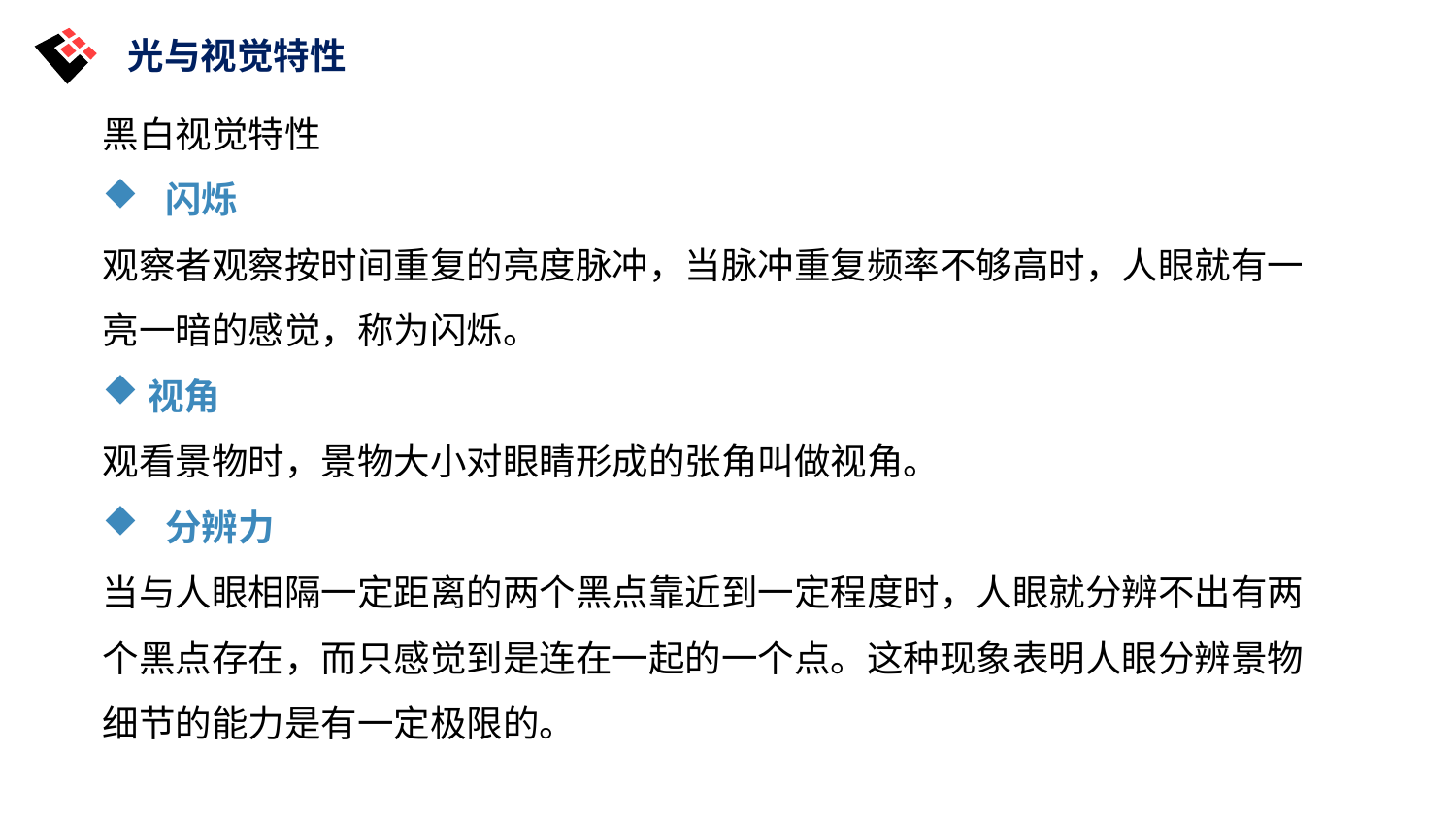

光与视觉特性

黑白视觉特性
 闪烁
观察者观察按时间重复的亮度脉冲，当脉冲重复频率不够高时，人眼就有一亮一暗的感觉，称为闪烁。
视角
观看景物时，景物大小对眼睛形成的张角叫做视角。
 分辨力
当与人眼相隔一定距离的两个黑点靠近到一定程度时，人眼就分辨不出有两个黑点存在，而只感觉到是连在一起的一个点。这种现象表明人眼分辨景物细节的能力是有一定极限的。